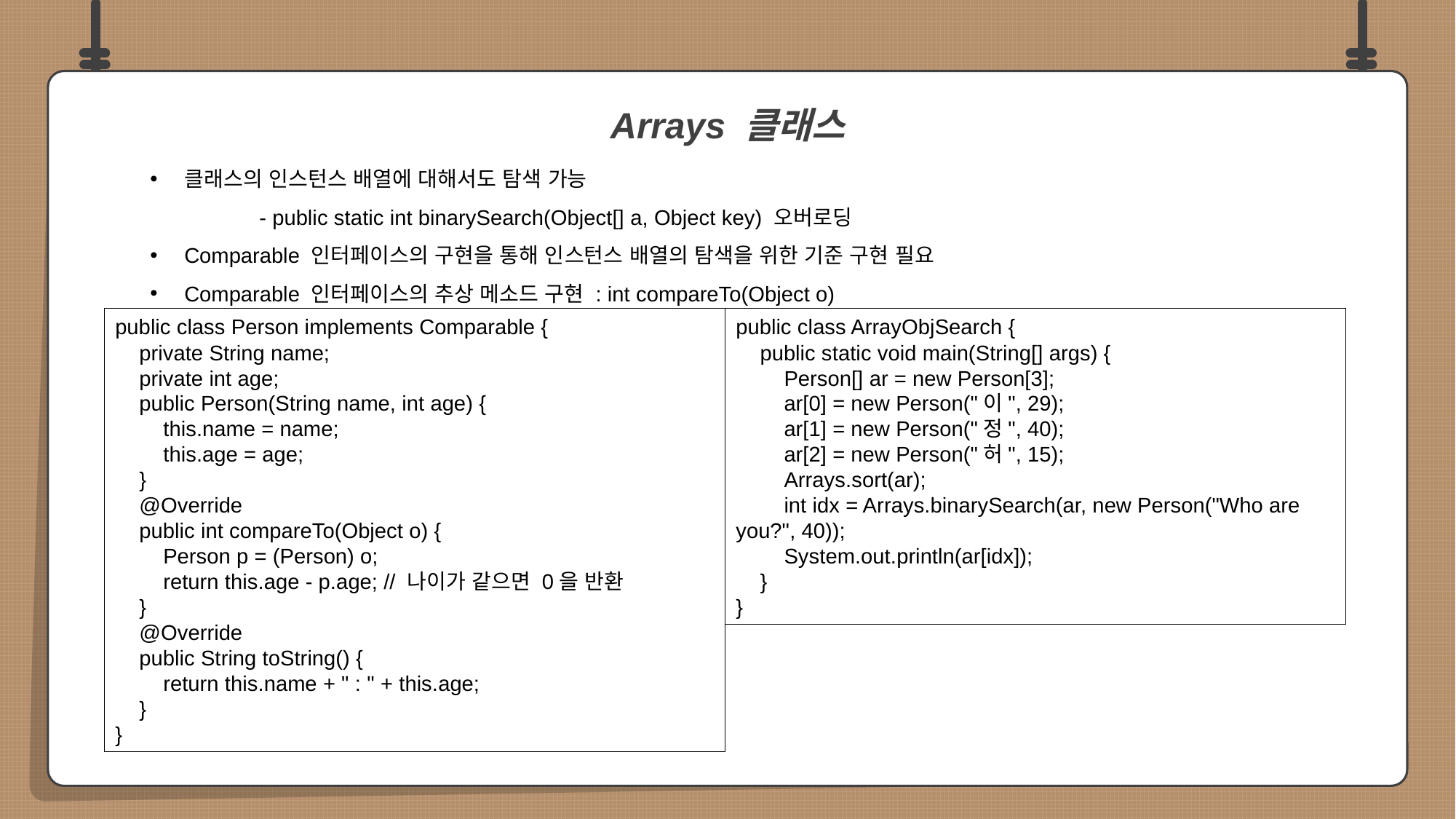

클래스의 인스턴스 배열에 대해서도 탐색 가능
	- public static int binarySearch(Object[] a, Object key) 오버로딩
Comparable 인터페이스의 구현을 통해 인스턴스 배열의 탐색을 위한 기준 구현 필요
Comparable 인터페이스의 추상 메소드 구현 : int compareTo(Object o)
Arrays 클래스

public class Person implements Comparable {
    private String name;
    private int age;
    public Person(String name, int age) {
        this.name = name;
        this.age = age;
    }
    @Override
    public int compareTo(Object o) {
        Person p = (Person) o;
        return this.age - p.age; // 나이가 같으면 0을 반환
    }
    @Override
    public String toString() {
        return this.name + " : " + this.age;
    }
}
public class ArrayObjSearch {
    public static void main(String[] args) {
        Person[] ar = new Person[3];
        ar[0] = new Person("이", 29);
        ar[1] = new Person("정", 40);
        ar[2] = new Person("허", 15);
        Arrays.sort(ar);
        int idx = Arrays.binarySearch(ar, new Person("Who are you?", 40));
        System.out.println(ar[idx]);
    }
}